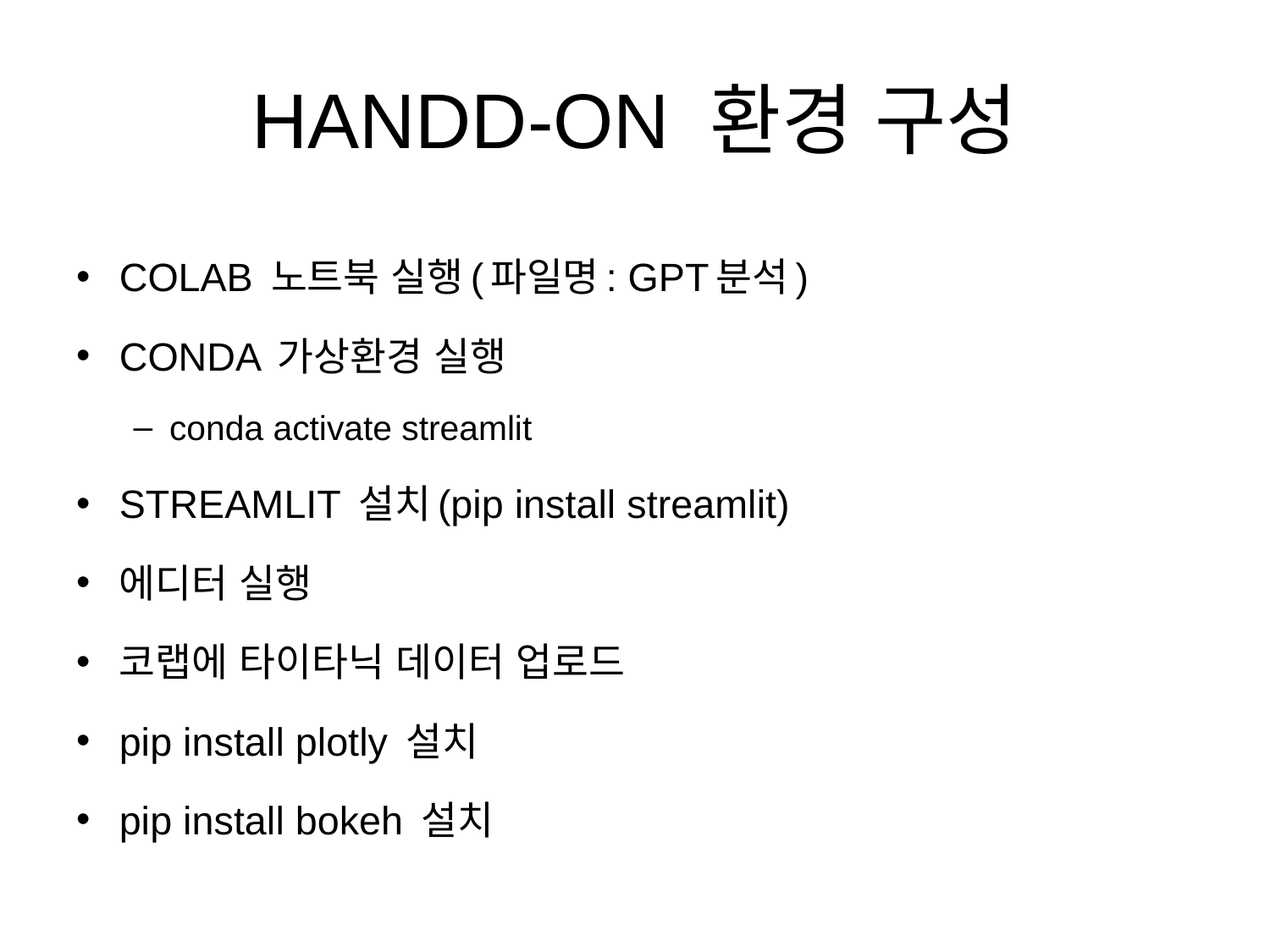

# HANDD-ON 환경 구성
COLAB 노트북 실행(파일명: GPT분석)
CONDA 가상환경 실행
conda activate streamlit
STREAMLIT 설치(pip install streamlit)
에디터 실행
코랩에 타이타닉 데이터 업로드
pip install plotly 설치
pip install bokeh 설치